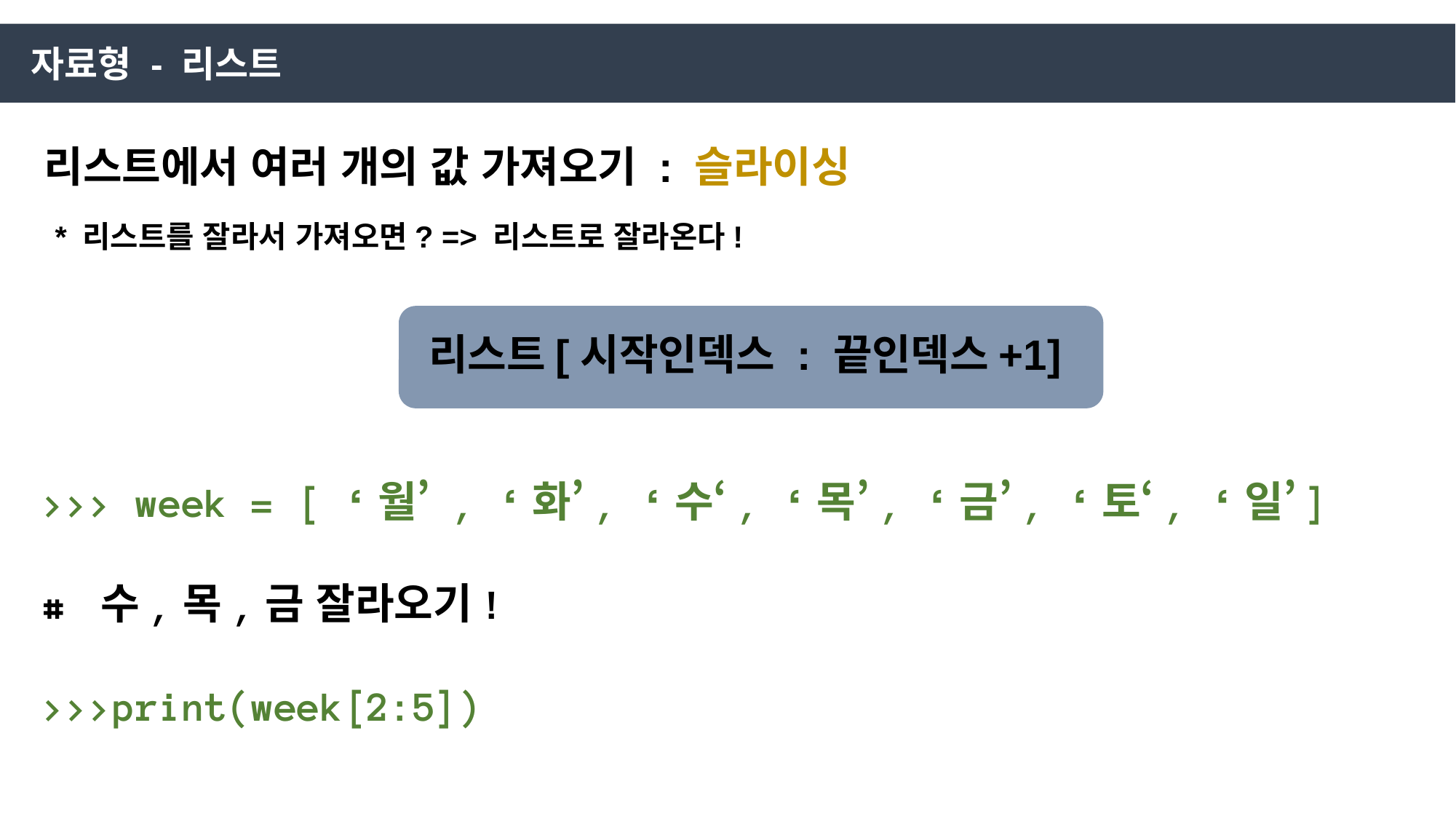

자료형 - 리스트

리스트에서 여러 개의 값 가져오기 : 슬라이싱
* 리스트를 잘라서 가져오면? => 리스트로 잘라온다!

리스트[시작인덱스 : 끝인덱스+1]
>>> week = [ ‘월’ , ‘화’, ‘수‘, ‘목’, ‘금’, ‘토‘, ‘일’]

# 수,목,금 잘라오기!

>>>print(week[2:5])